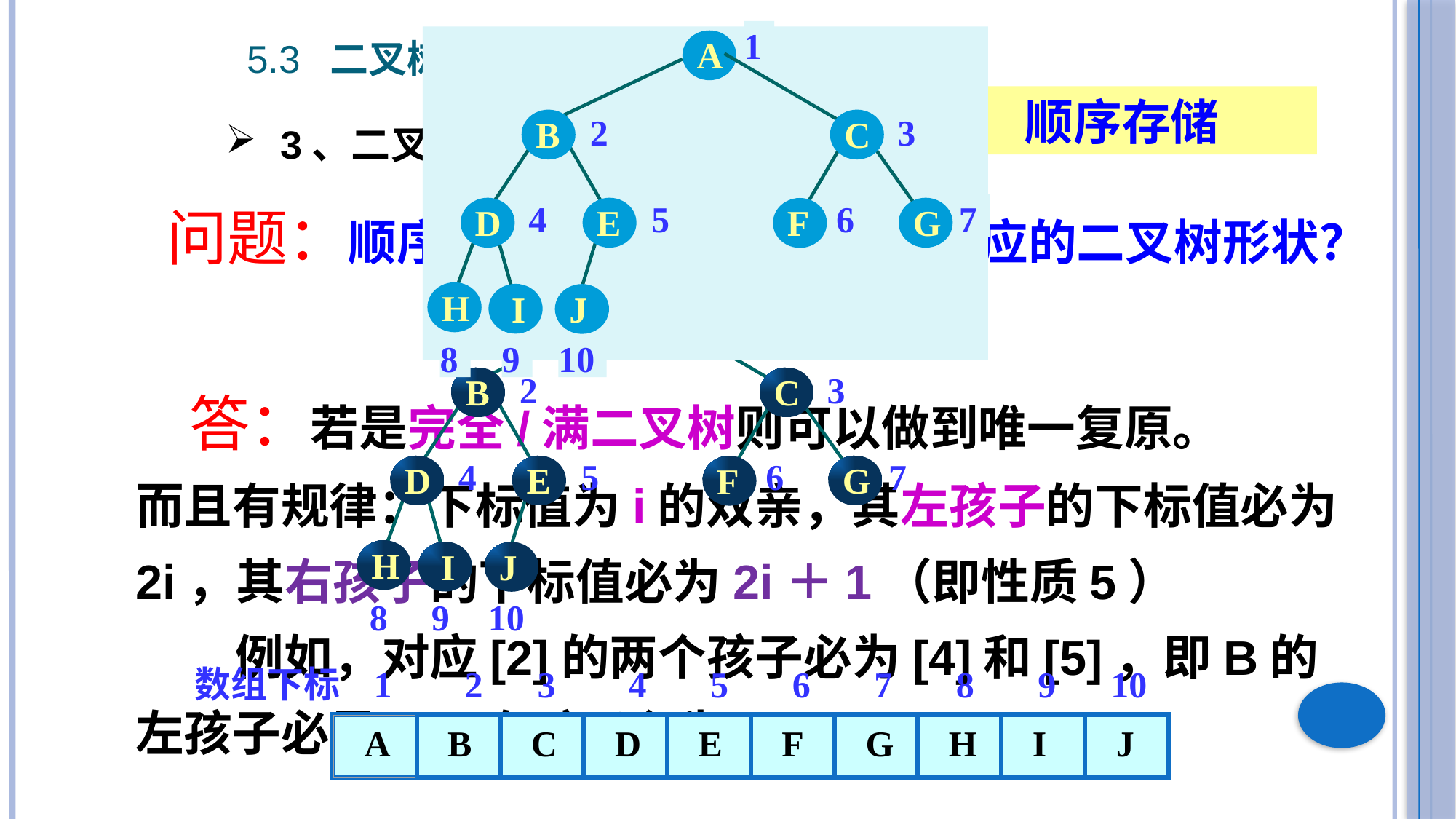

5.3  二叉树的性质和存储结构
1
A

2
3
B
C

4
5
6
7
D
E
G
F

H
I
J
8
9
10

顺序存储
3、二叉树的存储结构
    问题：顺序存储后能否复原成唯一对应的二叉树形状？
1
A

2
3
B
C

4
5
6
7
D
E
G
F

H
I
J
8
9
10

数组下标   1        2      3        4       5       6       7       8       9      10

 A

 B

 C

 D

 E

 F

 G

 H
 I

 J
    答：若是完全/满二叉树则可以做到唯一复原。
而且有规律：下标值为i的双亲，其左孩子的下标值必为2i，其右孩子的下标值必为2i＋1（即性质5）
        例如，对应[2]的两个孩子必为[4]和[5]，即B的左孩子必是D，右孩子必为E。